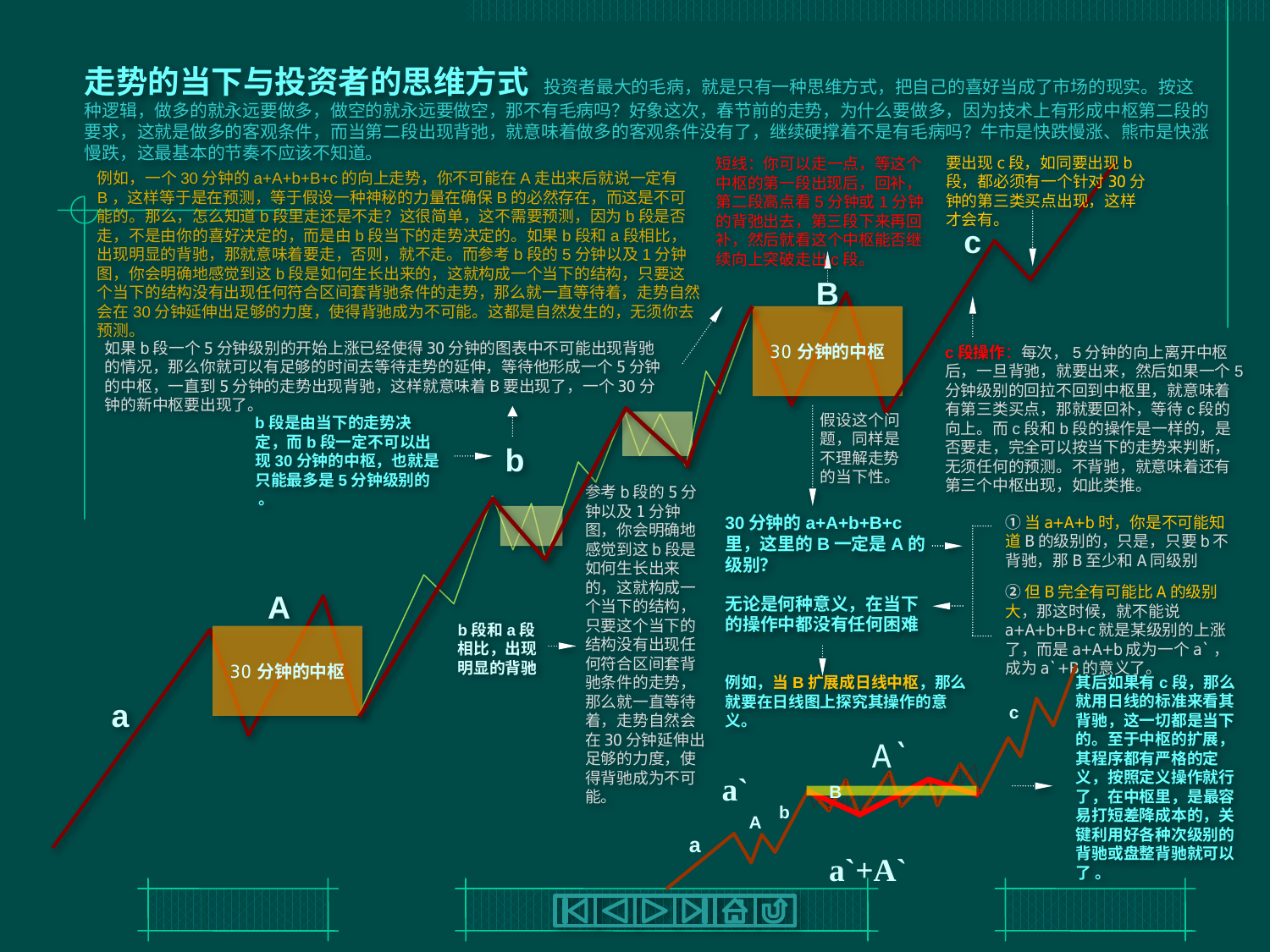

# 走势的当下与投资者的思维方式  投资者最大的毛病，就是只有一种思维方式，把自己的喜好当成了市场的现实。按这种逻辑，做多的就永远要做多，做空的就永远要做空，那不有毛病吗？好象这次，春节前的走势，为什么要做多，因为技术上有形成中枢第二段的要求，这就是做多的客观条件，而当第二段出现背弛，就意味着做多的客观条件没有了，继续硬撑着不是有毛病吗？牛市是快跌慢涨、熊市是快涨慢跌，这最基本的节奏不应该不知道。
要出现c段，如同要出现b段，都必须有一个针对30分钟的第三类买点出现，这样才会有。
短线：你可以走一点，等这个中枢的第一段出现后，回补，第二段高点看5分钟或1分钟的背弛出去，第三段下来再回补，然后就看这个中枢能否继续向上突破走出c段。

例如，一个30分钟的a+A+b+B+c的向上走势，你不可能在A走出来后就说一定有B，这样等于是在预测，等于假设一种神秘的力量在确保B的必然存在，而这是不可能的。那么，怎么知道b段里走还是不走？这很简单，这不需要预测，因为b段是否走，不是由你的喜好决定的，而是由b段当下的走势决定的。如果b段和a段相比，出现明显的背驰，那就意味着要走，否则，就不走。而参考b段的5分钟以及1分钟图，你会明确地感觉到这b段是如何生长出来的，这就构成一个当下的结构，只要这个当下的结构没有出现任何符合区间套背驰条件的走势，那么就一直等待着，走势自然会在30分钟延伸出足够的力度，使得背驰成为不可能。这都是自然发生的，无须你去预测。

c

B

30分钟的中枢
如果b段一个5分钟级别的开始上涨已经使得30分钟的图表中不可能出现背驰的情况，那么你就可以有足够的时间去等待走势的延伸，等待他形成一个5分钟的中枢，一直到5分钟的走势出现背驰，这样就意味着B要出现了，一个30分钟的新中枢要出现了。
c段操作：每次，5分钟的向上离开中枢后，一旦背驰，就要出来，然后如果一个5分钟级别的回拉不回到中枢里，就意味着有第三类买点，那就要回补，等待c段的向上。而c段和b段的操作是一样的，是否要走，完全可以按当下的走势来判断，无须任何的预测。不背驰，就意味着还有第三个中枢出现，如此类推。
假设这个问题，同样是不理解走势的当下性。

b段是由当下的走势决定，而b段一定不可以出现30分钟的中枢，也就是只能最多是5分钟级别的 。
b

参考b段的5分钟以及1分钟图，你会明确地感觉到这b段是如何生长出来的，这就构成一个当下的结构，只要这个当下的结构没有出现任何符合区间套背驰条件的走势，那么就一直等待着，走势自然会在30分钟延伸出足够的力度，使得背驰成为不可能。
①当a+A+b时，你是不可能知道B的级别的，只是，只要b不背驰，那B至少和A同级别

30分钟的a+A+b+B+c里，这里的B一定是A的级别？

②但B完全有可能比A的级别大，那这时候，就不能说a+A+b+B+c就是某级别的上涨了，而是a+A+b成为一个a`，成为a`+B的意义了。
A
无论是何种意义，在当下的操作中都没有任何困难

b段和a段相比，出现明显的背驰
30分钟的中枢

A`
a`

a`+A`
c
B
b
A
a
其后如果有c段，那么就用日线的标准来看其背驰，这一切都是当下的。至于中枢的扩展，其程序都有严格的定义，按照定义操作就行了，在中枢里，是最容易打短差降成本的，关键利用好各种次级别的背驰或盘整背驰就可以了 。
例如，当B扩展成日线中枢，那么就要在日线图上探究其操作的意义。
a